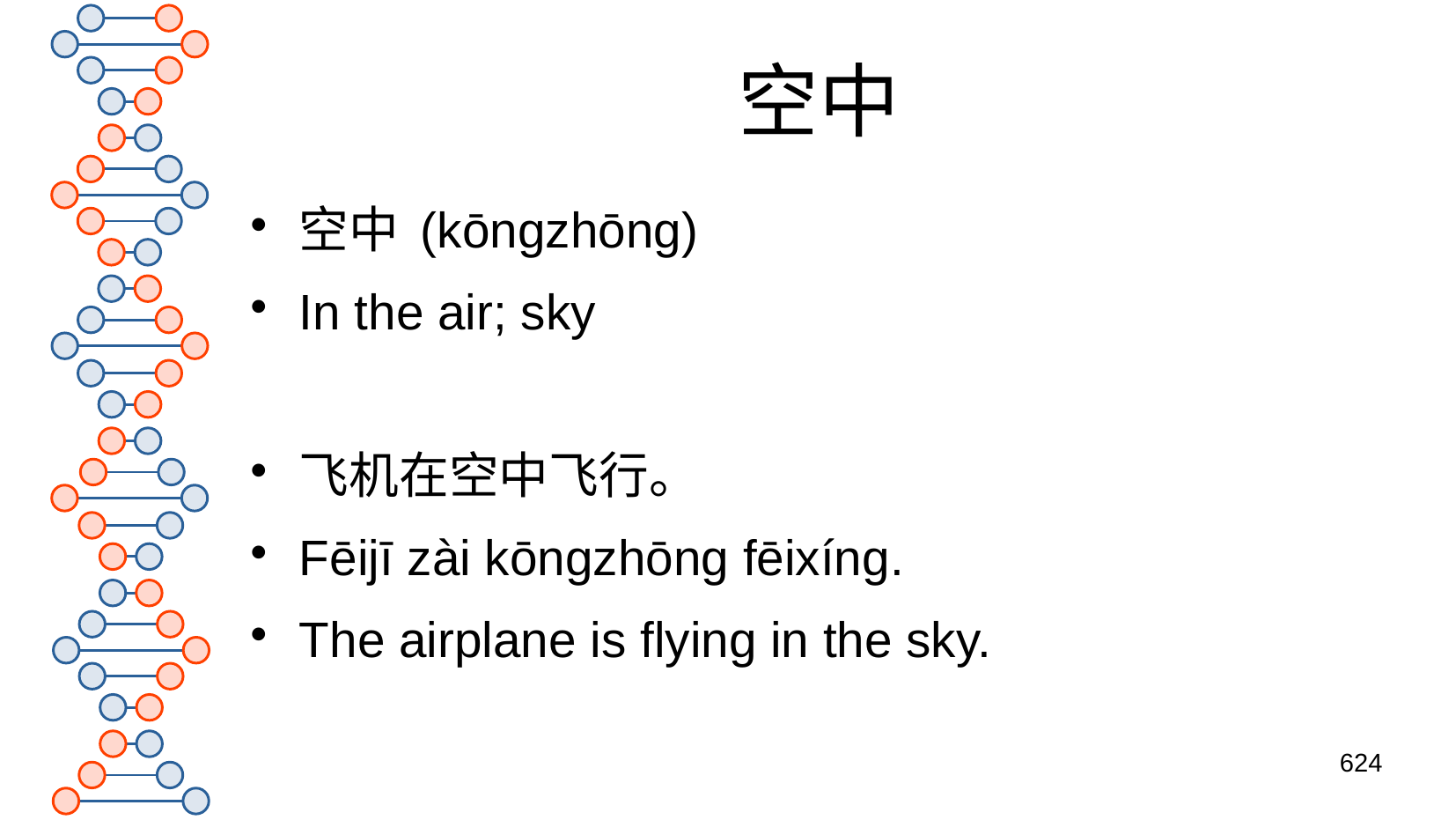

# 空中
空中 (kōngzhōng)
In the air; sky

飞机在空中飞行。
Fēijī zài kōngzhōng fēixíng.
The airplane is flying in the sky.
624